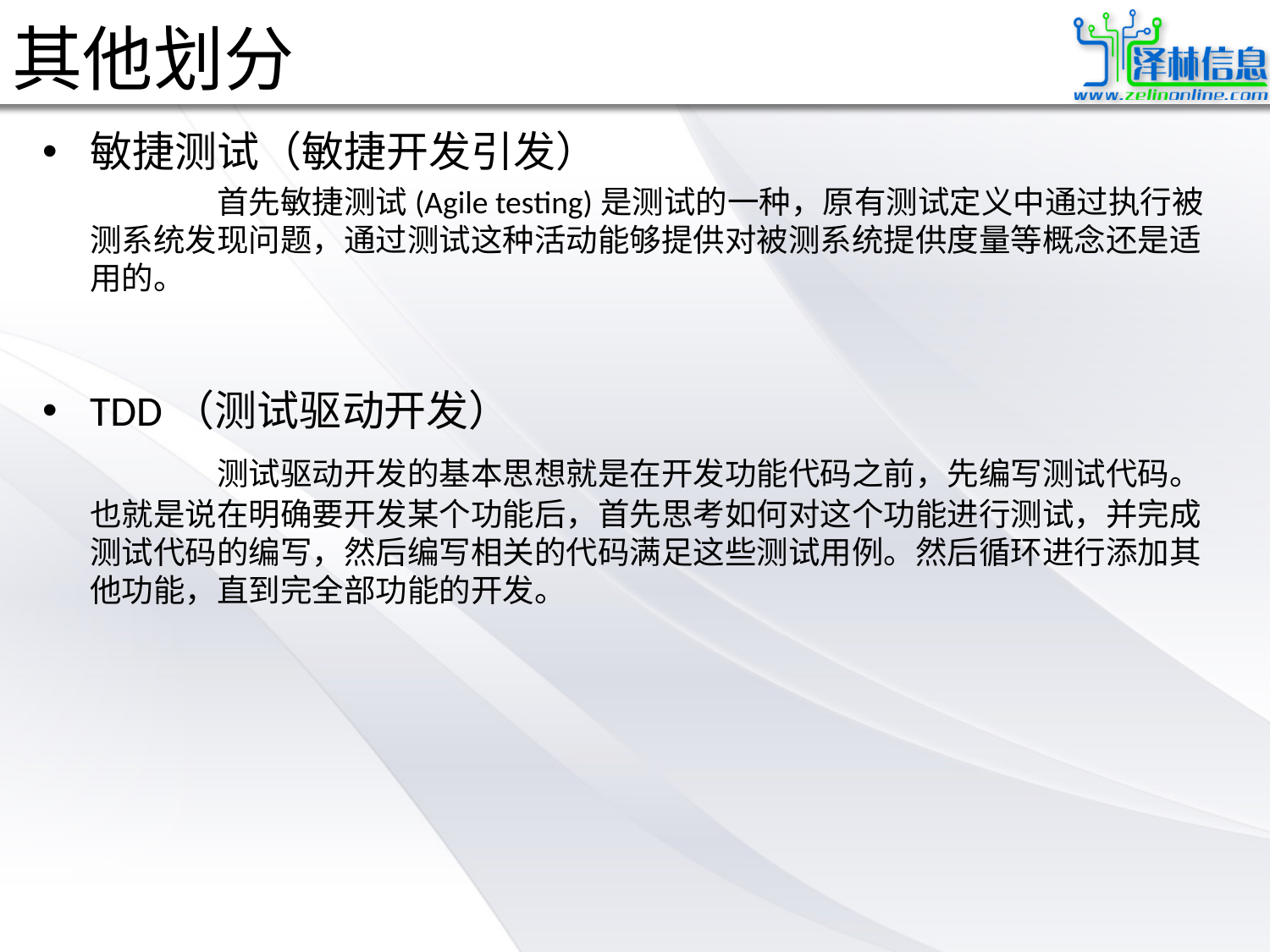

# 其他划分
敏捷测试（敏捷开发引发）
		首先敏捷测试(Agile testing)是测试的一种，原有测试定义中通过执行被测系统发现问题，通过测试这种活动能够提供对被测系统提供度量等概念还是适用的。

TDD（测试驱动开发）
		测试驱动开发的基本思想就是在开发功能代码之前，先编写测试代码。也就是说在明确要开发某个功能后，首先思考如何对这个功能进行测试，并完成测试代码的编写，然后编写相关的代码满足这些测试用例。然后循环进行添加其他功能，直到完全部功能的开发。